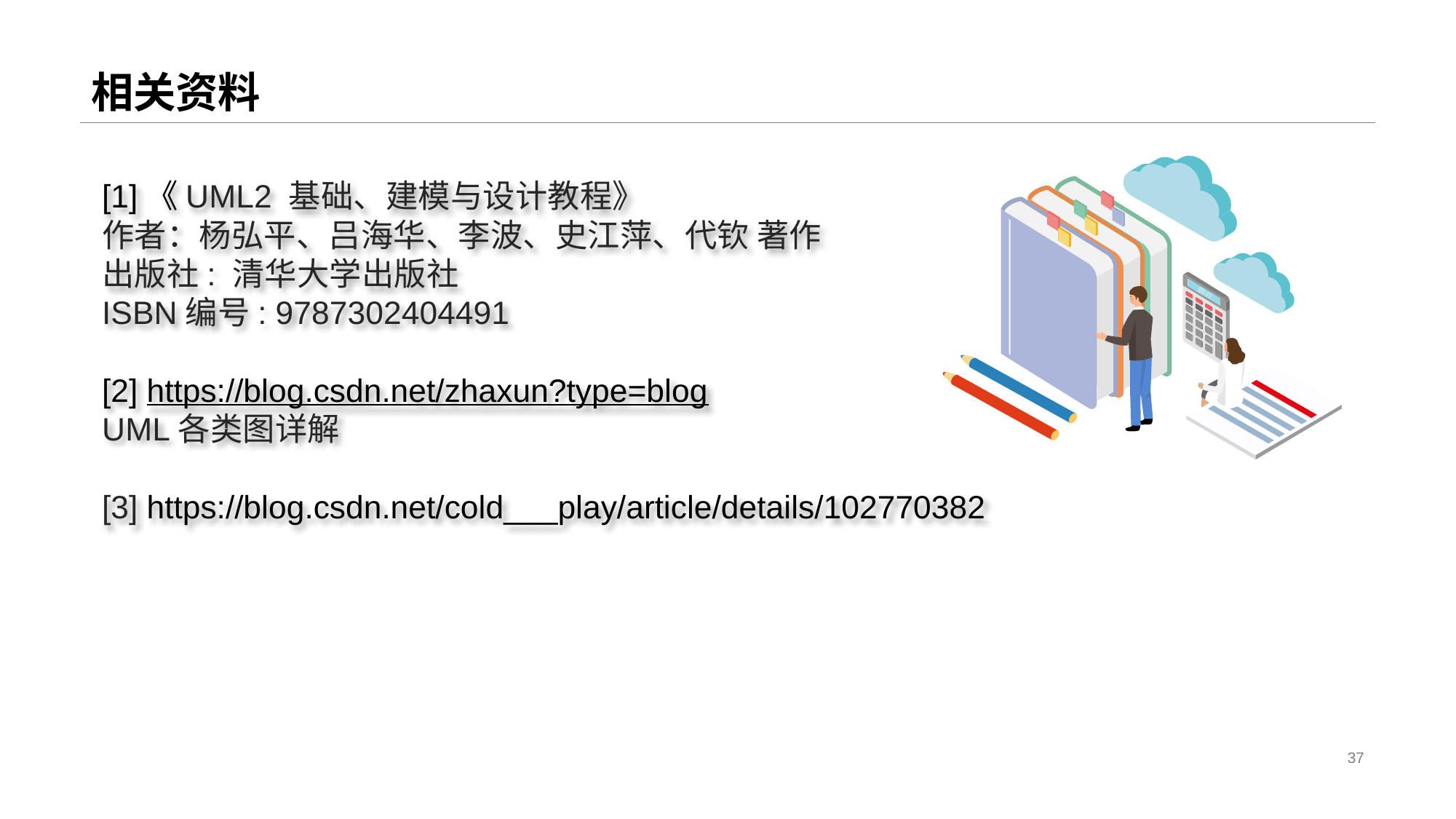

# 相关资料

[1]《UML2 基础、建模与设计教程》
作者：杨弘平、吕海华、李波、史江萍、代钦 著作
出版社: 清华大学出版社
ISBN编号: 9787302404491

[2] https://blog.csdn.net/zhaxun?type=blog
UML各类图详解

[3] https://blog.csdn.net/cold___play/article/details/102770382
37